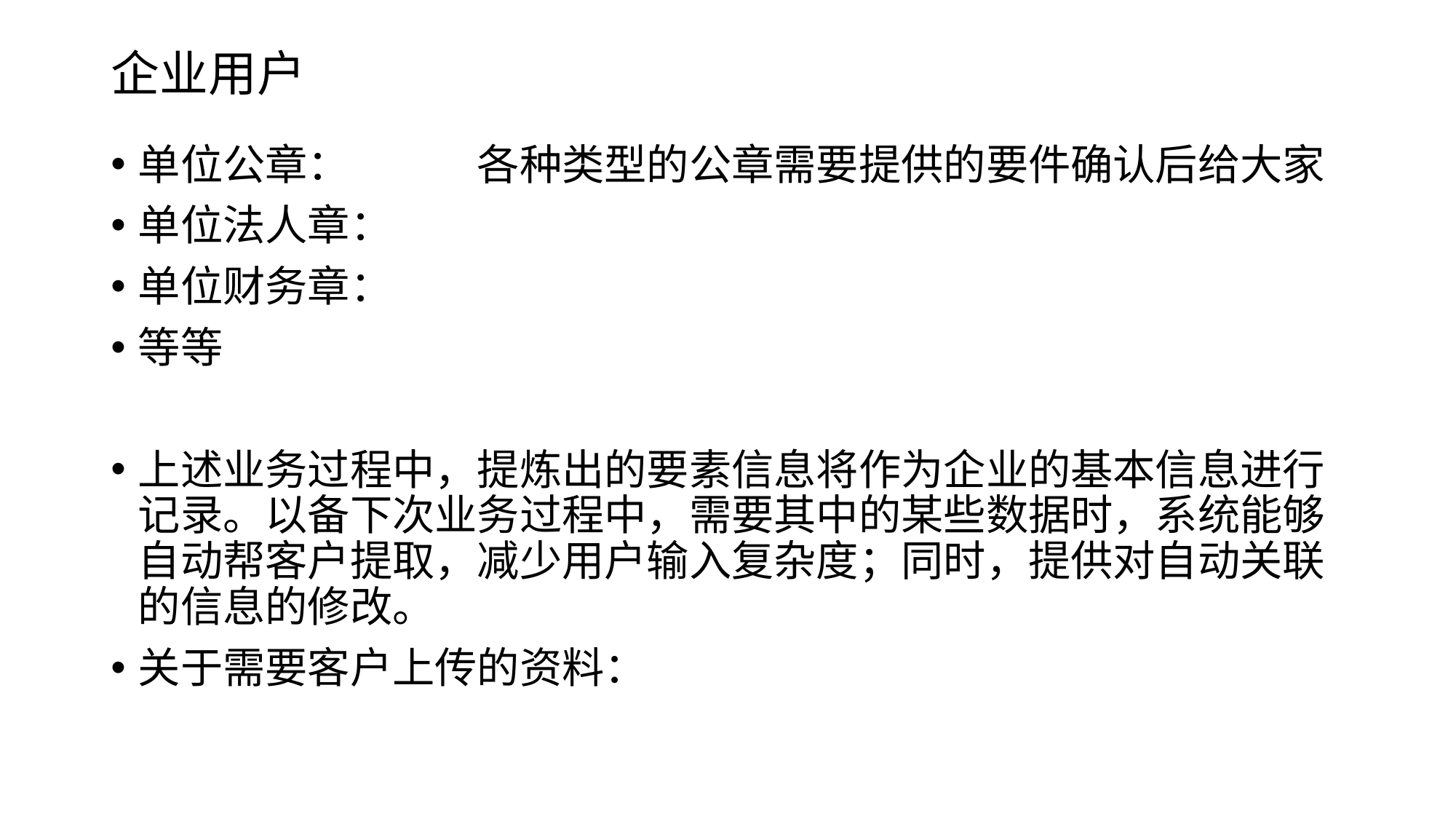

# 企业用户
单位公章：　　　各种类型的公章需要提供的要件确认后给大家
单位法人章：
单位财务章：
等等

上述业务过程中，提炼出的要素信息将作为企业的基本信息进行记录。以备下次业务过程中，需要其中的某些数据时，系统能够自动帮客户提取，减少用户输入复杂度；同时，提供对自动关联的信息的修改。
关于需要客户上传的资料：